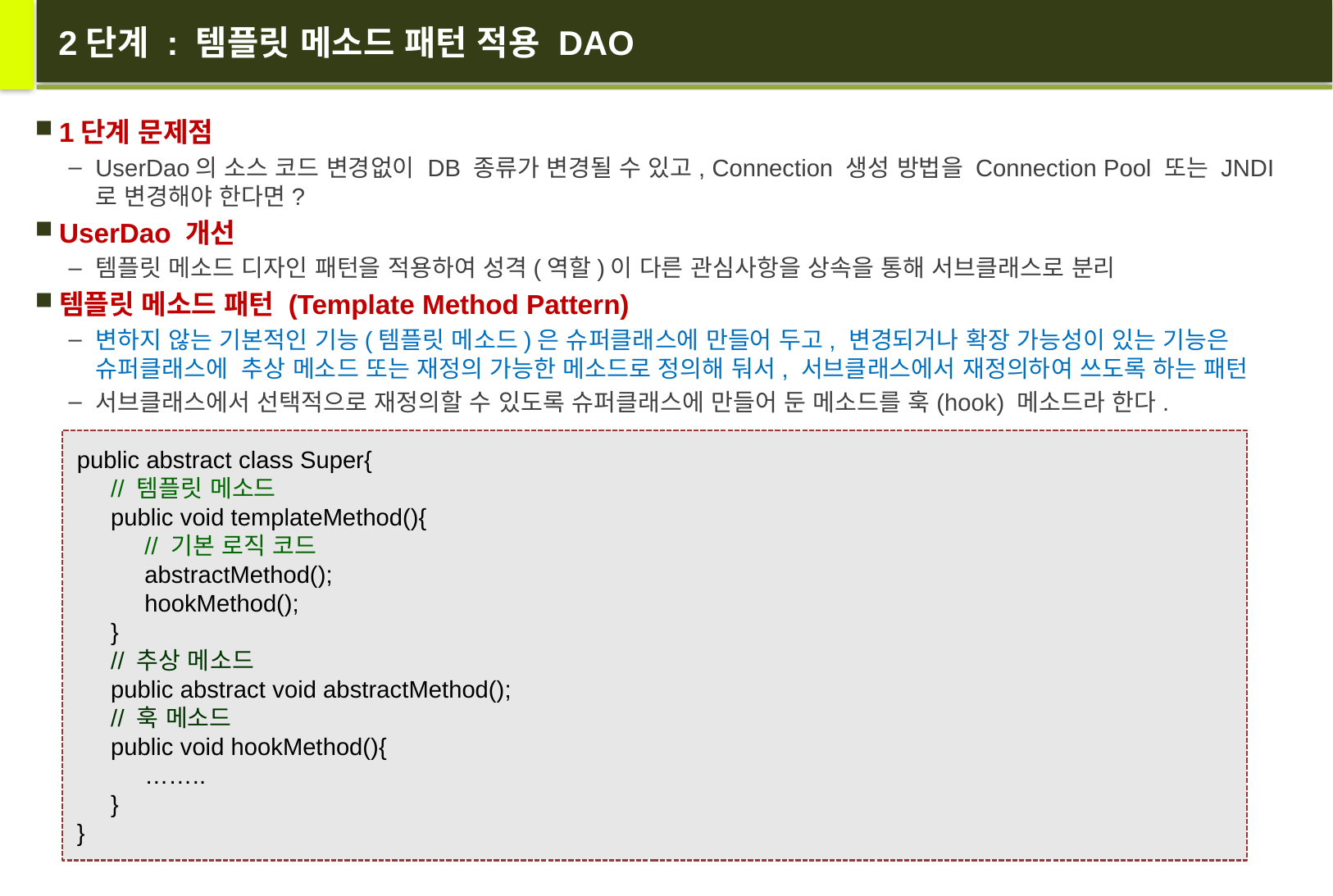

# 2단계 : 템플릿 메소드 패턴 적용 DAO
1단계 문제점
UserDao의 소스 코드 변경없이 DB 종류가 변경될 수 있고, Connection 생성 방법을 Connection Pool 또는 JNDI로 변경해야 한다면?
UserDao 개선
템플릿 메소드 디자인 패턴을 적용하여 성격(역할)이 다른 관심사항을 상속을 통해 서브클래스로 분리
템플릿 메소드 패턴 (Template Method Pattern)
변하지 않는 기본적인 기능(템플릿 메소드)은 슈퍼클래스에 만들어 두고, 변경되거나 확장 가능성이 있는 기능은
슈퍼클래스에  추상 메소드 또는 재정의 가능한 메소드로 정의해 둬서, 서브클래스에서 재정의하여 쓰도록 하는 패턴
서브클래스에서 선택적으로 재정의할 수 있도록 슈퍼클래스에 만들어 둔 메소드를 훅(hook) 메소드라 한다.
public abstract class Super{
     // 템플릿 메소드
     public void templateMethod(){
          // 기본 로직 코드
          abstractMethod();
          hookMethod();
     }
     // 추상 메소드
     public abstract void abstractMethod();
     // 훅 메소드
     public void hookMethod(){
          ……..
     }
}